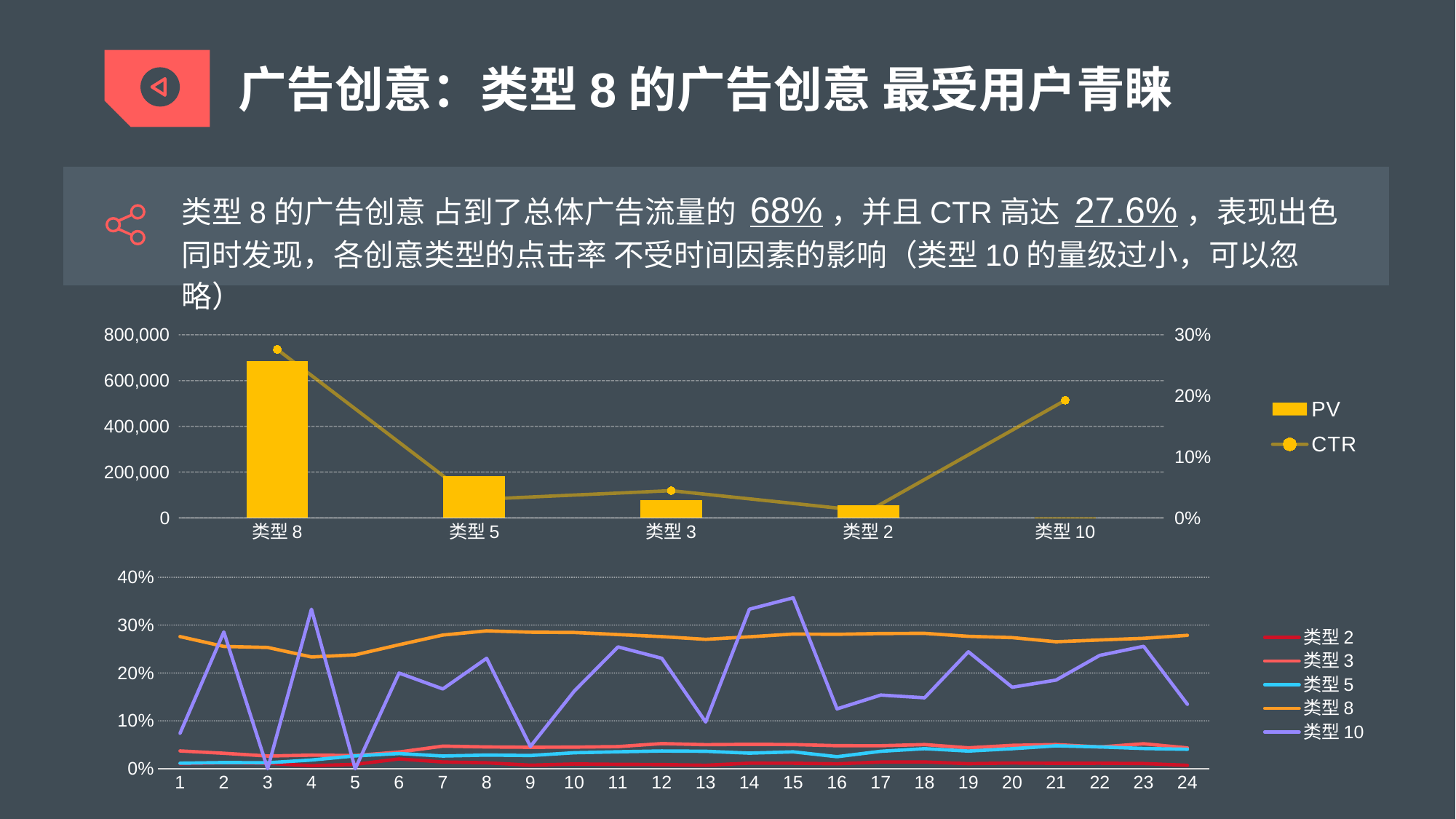

广告创意：类型8的广告创意 最受用户青睐

类型8的广告创意 占到了总体广告流量的 68%，并且CTR高达 27.6%，表现出色
同时发现，各创意类型的点击率 不受时间因素的影响（类型10的量级过小，可以忽略）

### Chart

| Category | PV | CTR |
|---|---|---|
| 类型8 | 685050.0 | 0.276098 |
| 类型5 | 182457.0 | 0.029886 |
| 类型3 | 76875.0 | 0.044527 |
| 类型2 | 56417.0 | 0.010741 |
| 类型10 | 851.0 | 0.192714 |

### Chart

| Category | 类型2 | 类型3 | 类型5 | 类型8 | 类型10 |
|---|---|---|---|---|---|
| 1 | 0.0101971447994561 | 0.0371410736579275 | 0.0114761311138813 | 0.276124885215794 | 0.074074074074074 |
| 2 | 0.0122699386503067 | 0.0322784810126582 | 0.0129139762549468 | 0.255541481950601 | 0.285714285714285 |
| 3 | 0.0112781954887218 | 0.0265165274246276 | 0.0124790463773514 | 0.253421309872922 | 0.0 |
| 4 | 0.00632911392405063 | 0.0283311199645861 | 0.0181714934696195 | 0.23354759718396 | 0.333333333333333 |
| 5 | 0.00907715582450832 | 0.0275011853959222 | 0.026818638954073 | 0.237964527027027 | 0.0 |
| 6 | 0.0204520990312163 | 0.0348879911861917 | 0.0316542802091935 | 0.25903725562523 | 0.2 |
| 7 | 0.0140216698534098 | 0.0471903135672151 | 0.0265581494966802 | 0.279358848544324 | 0.166666666666666 |
| 8 | 0.0123334977799704 | 0.0454948301329394 | 0.0285581250970045 | 0.288082823811845 | 0.23076923076923 |
| 9 | 0.00742268041237113 | 0.044776119402985 | 0.0276525398256687 | 0.285261440925737 | 0.0465116279069767 |
| 10 | 0.00992282249173098 | 0.0451686678101772 | 0.0333288716369963 | 0.284649597307368 | 0.162162162162162 |
| 11 | 0.00907384230287859 | 0.0462475768485184 | 0.0353334189901066 | 0.280327678363932 | 0.254545454545454 |
| 12 | 0.00869285254346426 | 0.0524772793902081 | 0.0370419720186542 | 0.275979789703673 | 0.23076923076923 |
| 13 | 0.00721804511278195 | 0.050232288037166 | 0.0363755745239658 | 0.270398360445753 | 0.0975609756097561 |
| 14 | 0.0116169544740973 | 0.0509645839331989 | 0.0325145534573335 | 0.275627745089914 | 0.333333333333333 |
| 15 | 0.0114285714285714 | 0.0505304299274148 | 0.0352186240859573 | 0.281451349505626 | 0.357142857142857 |
| 16 | 0.0102389078498293 | 0.0480575539568345 | 0.0250775365529463 | 0.280914016225472 | 0.125 |
| 17 | 0.0138355111452728 | 0.0479951397326853 | 0.0364576762962028 | 0.282462033926538 | 0.153846153846153 |
| 18 | 0.0140734949179046 | 0.0504124656278643 | 0.041886195995785 | 0.282871450669882 | 0.148148148148148 |
| 19 | 0.0105906313645621 | 0.0435697115384615 | 0.0368983957219251 | 0.276654105462841 | 0.244444444444444 |
| 20 | 0.0119199659429544 | 0.0488462691039856 | 0.0418171714365101 | 0.273955265655803 | 0.170212765957446 |
| 21 | 0.0112329499866274 | 0.0503842869342442 | 0.0478307733764483 | 0.265311888719843 | 0.185185185185185 |
| 22 | 0.0114627460752554 | 0.045400238948626 | 0.0455746367239101 | 0.268992493921133 | 0.236842105263157 |
| 23 | 0.0108631826189078 | 0.0520898315658141 | 0.0422144317849839 | 0.272483444494552 | 0.255813953488372 |
| 24 | 0.00718208702999577 | 0.0435219283562102 | 0.0406570841889117 | 0.278701586641723 | 0.134615384615384 |